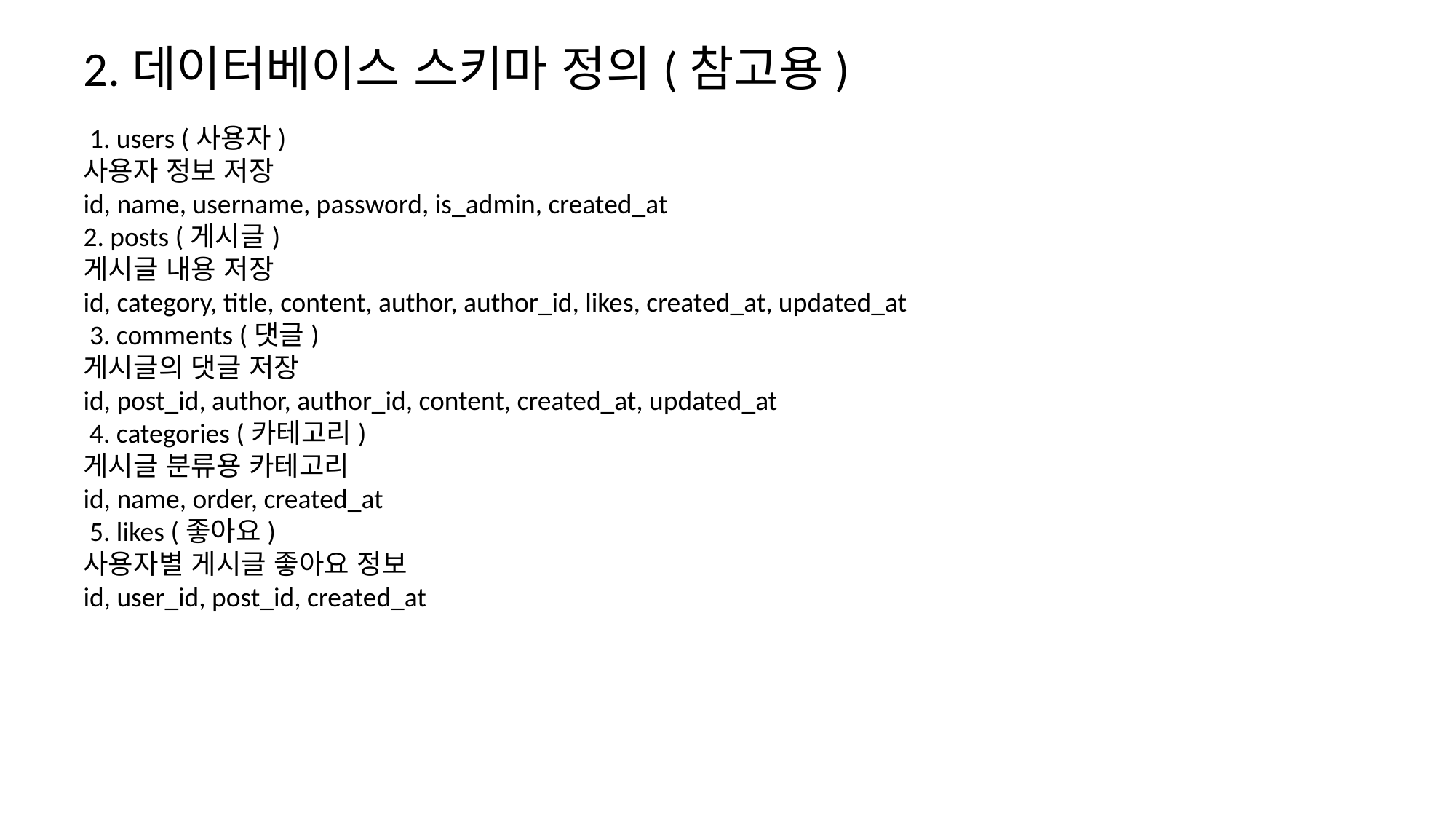

2.데이터베이스 스키마 정의(참고용)

 1. users (사용자)
사용자 정보 저장
id, name, username, password, is_admin, created_at
2. posts (게시글)
게시글 내용 저장
id, category, title, content, author, author_id, likes, created_at, updated_at
 3. comments (댓글)
게시글의 댓글 저장
id, post_id, author, author_id, content, created_at, updated_at
 4. categories (카테고리)
게시글 분류용 카테고리
id, name, order, created_at
 5. likes (좋아요)
사용자별 게시글 좋아요 정보
id, user_id, post_id, created_at